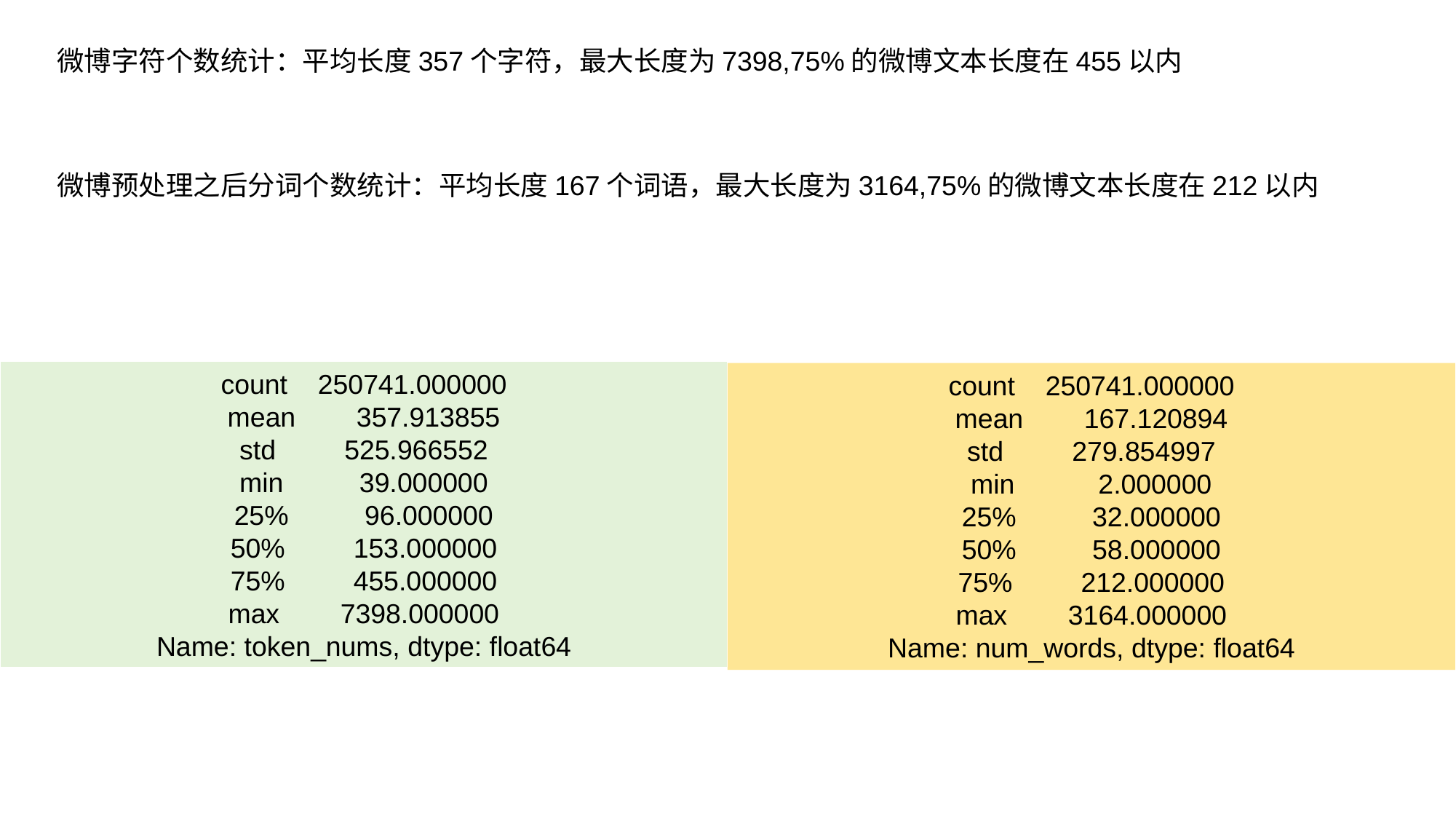

微博字符个数统计：平均长度357个字符，最大长度为7398,75%的微博文本长度在455以内
微博预处理之后分词个数统计：平均长度167个词语，最大长度为3164,75%的微博文本长度在212以内
count    250741.000000
mean        357.913855
std         525.966552
min          39.000000
25%          96.000000
50%         153.000000
75%         455.000000
max        7398.000000
Name: token_nums, dtype: float64
count    250741.000000
mean        167.120894
std         279.854997
min           2.000000
25%          32.000000
50%          58.000000
75%         212.000000
max        3164.000000
Name: num_words, dtype: float64